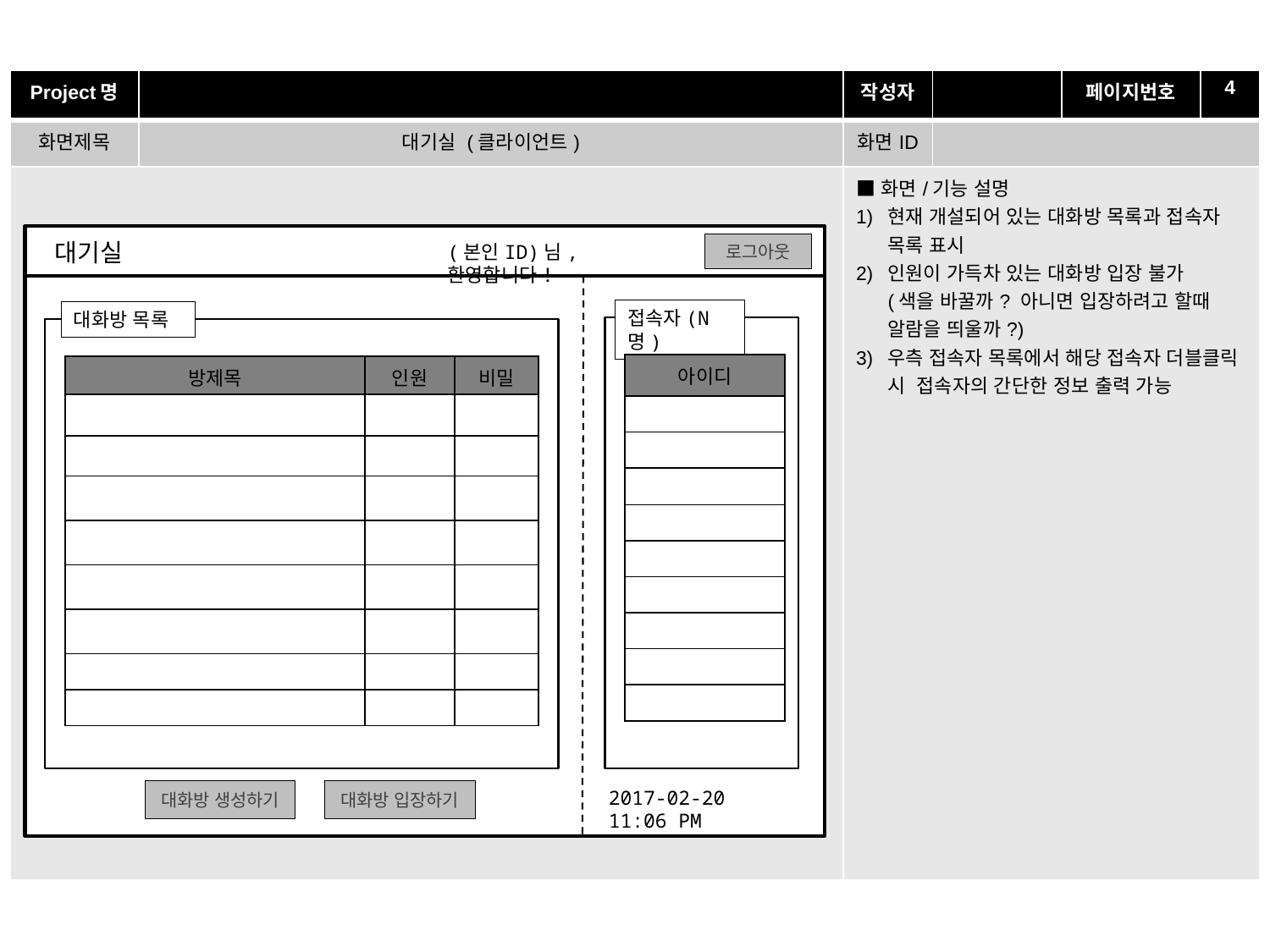

| Project명 |  | 작성자 |  | 페이지번호 | 4 |
| --- | --- | --- | --- | --- | --- |
| 화면제목 | 대기실 (클라이언트) | 화면ID |  |  |  |
|  |  | ■화면/기능 설명 현재 개설되어 있는 대화방 목록과 접속자 목록 표시 인원이 가득차 있는 대화방 입장 불가 (색을 바꿀까? 아니면 입장하려고 할때 알람을 띄울까?) 우측 접속자 목록에서 해당 접속자 더블클릭 시 접속자의 간단한 정보 출력 가능 |  |  |  |

대기실
(본인ID)님, 환영합니다!
로그아웃
접속자(N명)
대화방 목록

| 아이디 |
| --- |
|  |
|  |
|  |
|  |
|  |
|  |
|  |
|  |
|  |
| 방제목 | 인원 | 비밀 |
| --- | --- | --- |
|  |  |  |
|  |  |  |
|  |  |  |
|  |  |  |
|  |  |  |
|  |  |  |
|  |  |  |
|  |  |  |
2017-02-20 11:06 PM
대화방 생성하기
대화방 입장하기